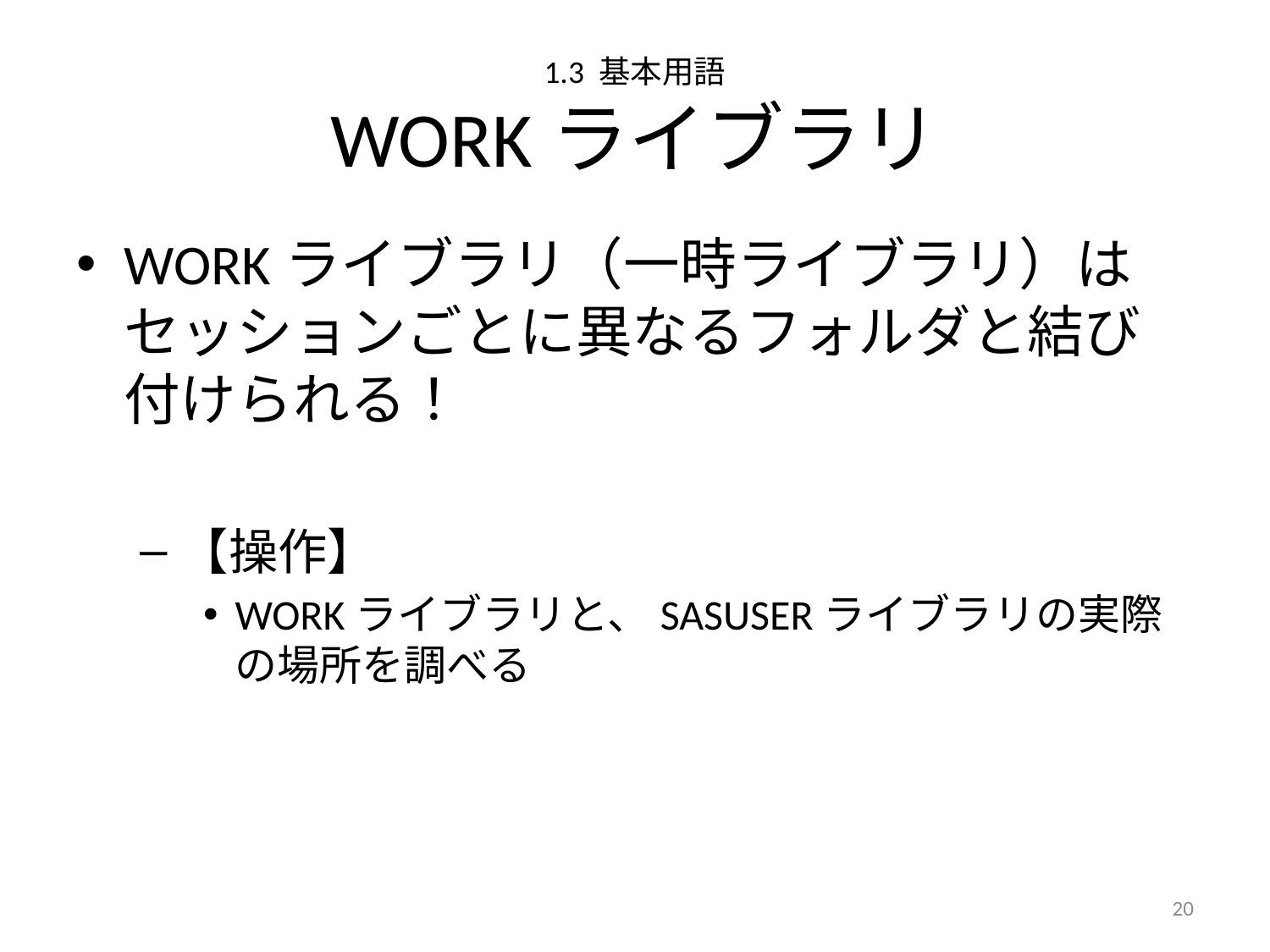

# 1.3 基本用語 WORKライブラリ
WORKライブラリ（一時ライブラリ）はセッションごとに異なるフォルダと結び付けられる！

【操作】
WORKライブラリと、SASUSERライブラリの実際の場所を調べる
20